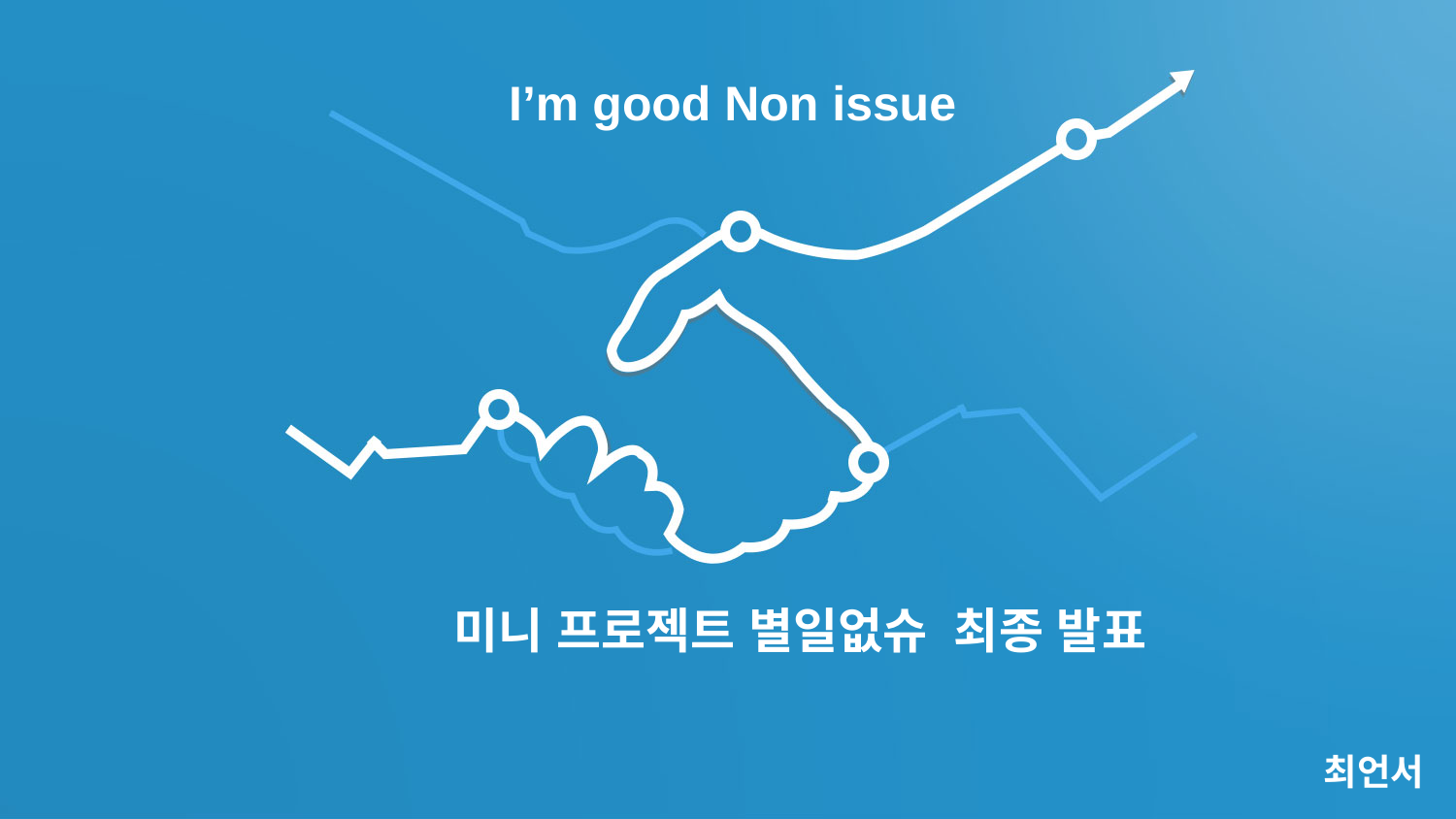

I’m good Non issue
미니 프로젝트 별일없슈  최종 발표
최언서